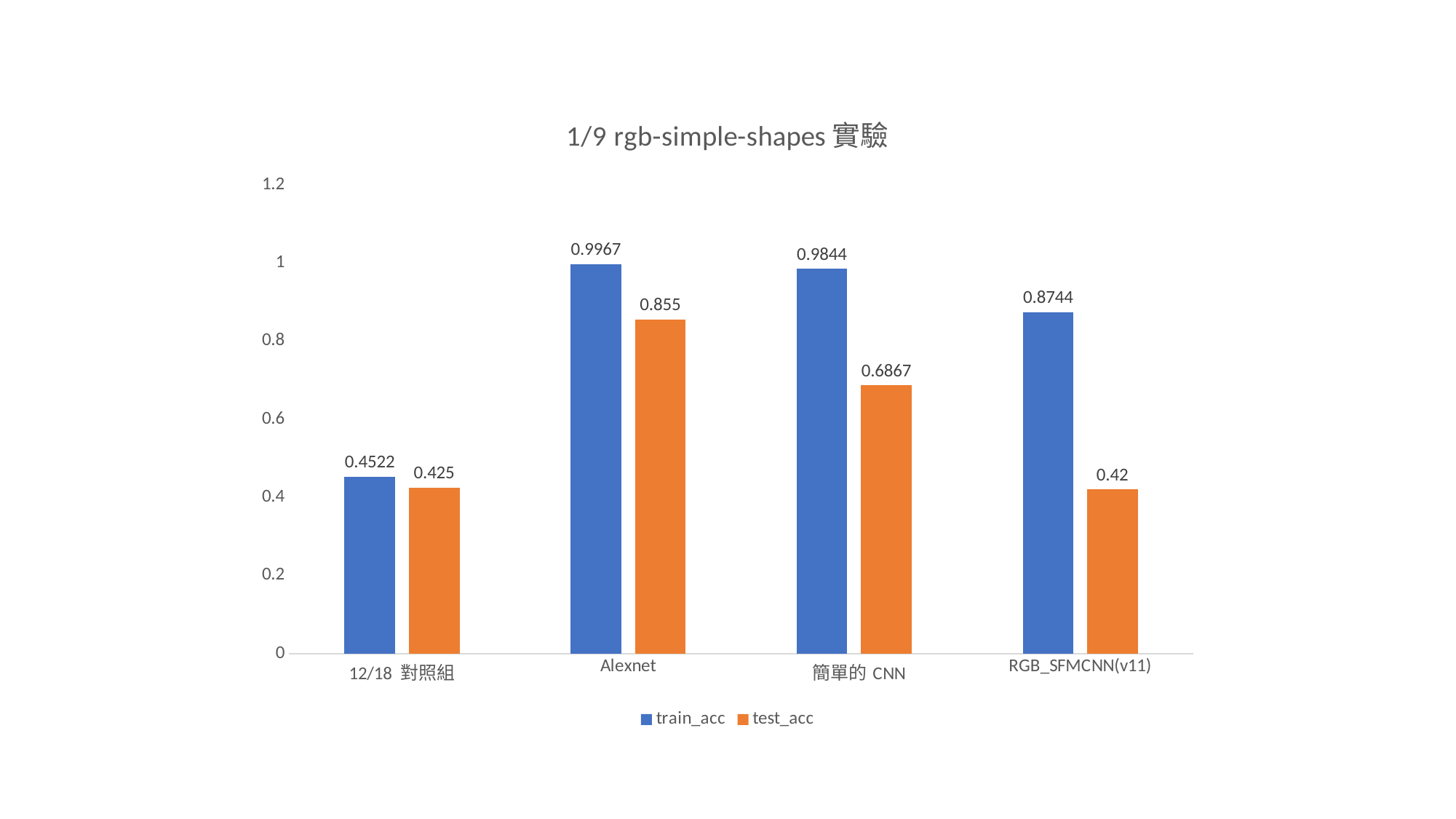

### Chart: 1/9 rgb-simple-shapes實驗

| Category | train_acc | test_acc |
|---|---|---|
| 12/18 對照組 | 0.4522 | 0.425 |
| Alexnet | 0.9967 | 0.855 |
|  簡單的CNN | 0.9844 | 0.6867 |
| RGB_SFMCNN(v11) | 0.8744 | 0.42 |